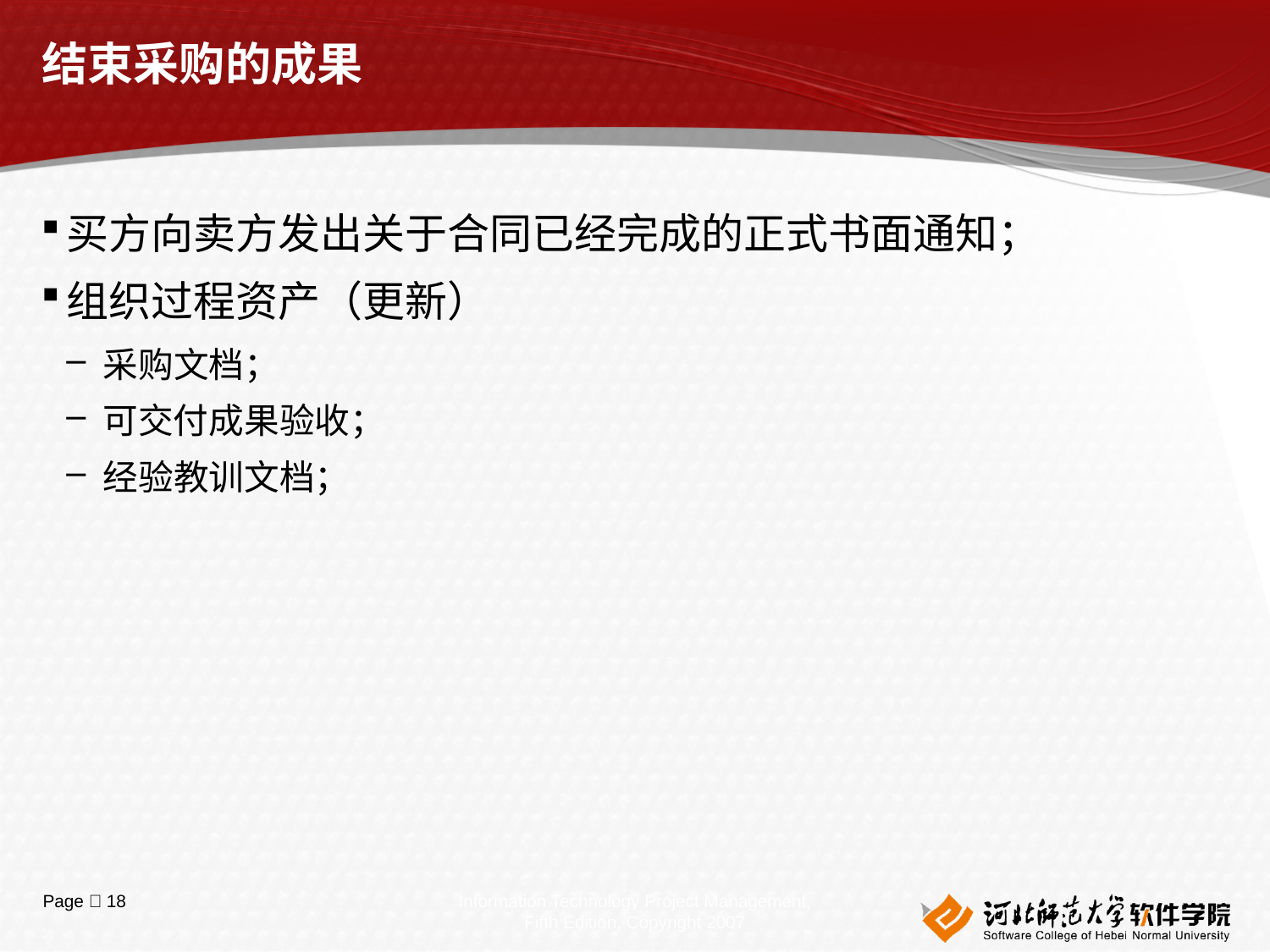

# 结束采购的成果
买方向卖方发出关于合同已经完成的正式书面通知；
组织过程资产（更新）
采购文档；
可交付成果验收；
经验教训文档；
Information Technology Project Management, Fifth Edition, Copyright 2007